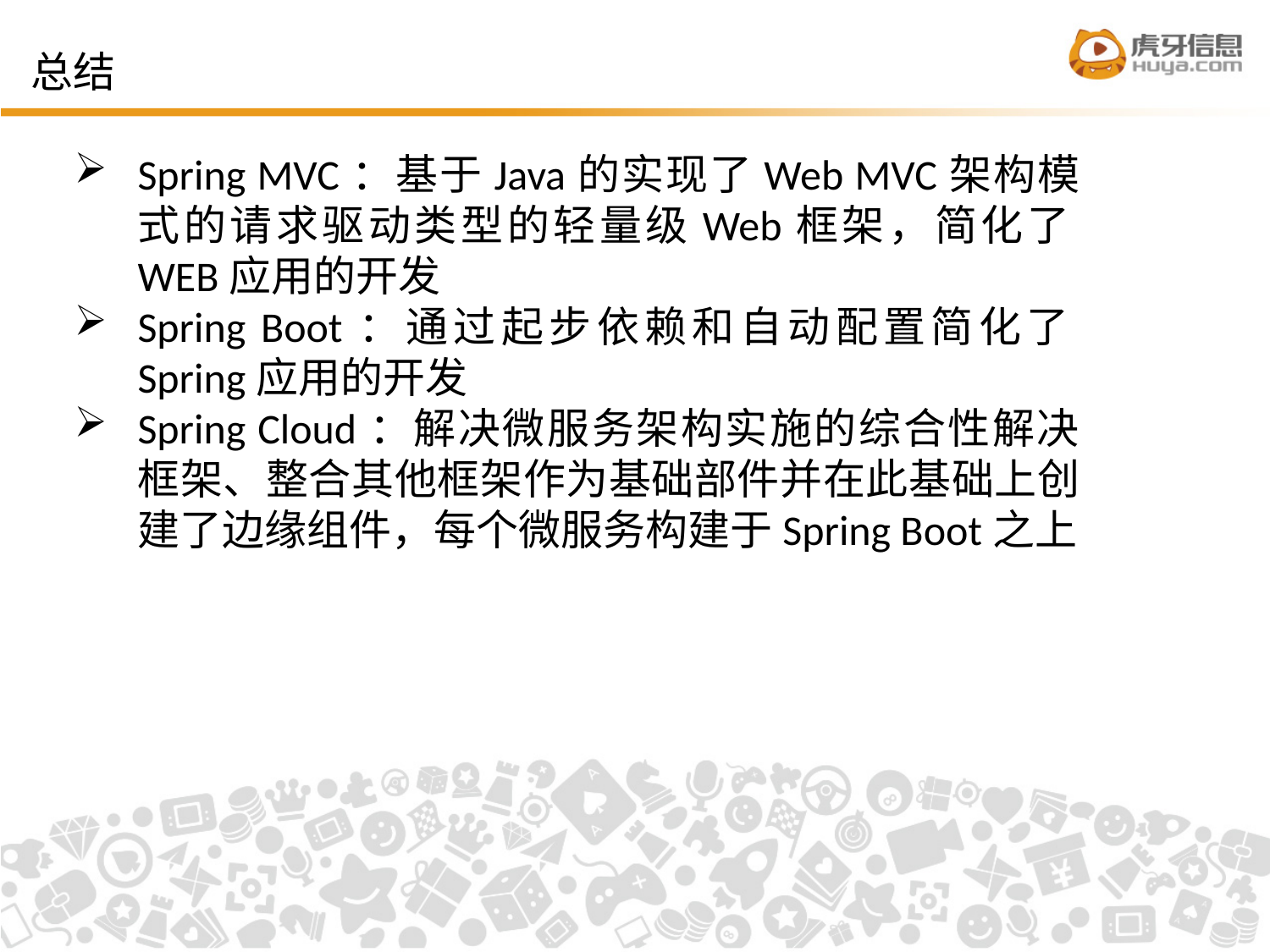

总结
Spring MVC：基于Java的实现了Web MVC架构模式的请求驱动类型的轻量级Web框架，简化了WEB应用的开发
Spring Boot：通过起步依赖和自动配置简化了Spring应用的开发
Spring Cloud：解决微服务架构实施的综合性解决框架、整合其他框架作为基础部件并在此基础上创建了边缘组件，每个微服务构建于Spring Boot之上